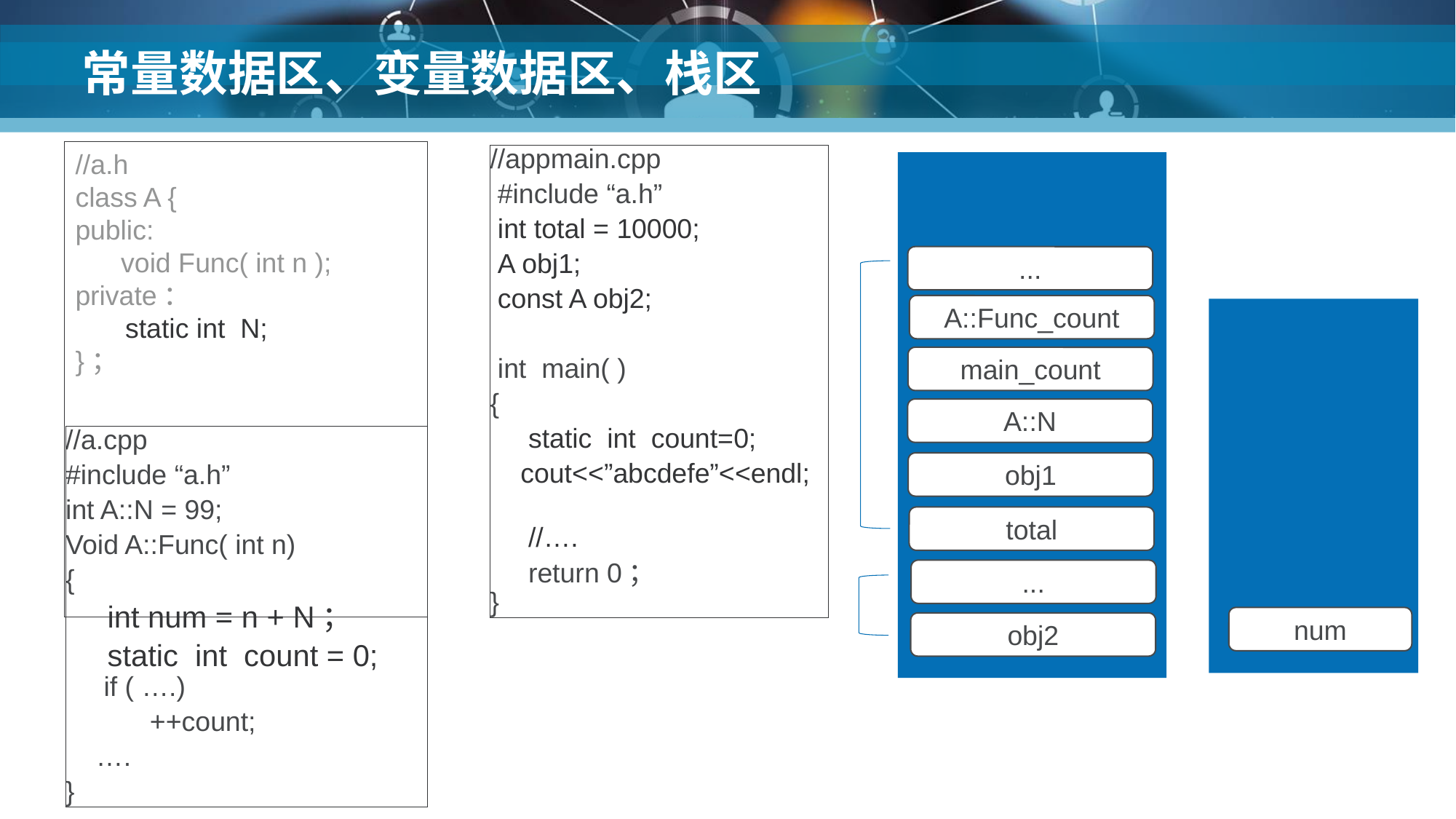

# 常量数据区、变量数据区、栈区
//a.h
class A {
public:
      void Func( int n );
private：
       static int  N;
}；
//appmain.cpp
 #include “a.h”
 int total = 10000;
 A obj1;
 const A obj2;

 int  main( )
{
     static  int  count=0;
    cout<<”abcdefe”<<endl;
     //….
     return 0；
}

...

A::Func_count

main_count
A::N
//a.cpp
#include “a.h”
int A::N = 99;
Void A::Func( int n)
{
     int num = n + N；
     static  int  count = 0;
     if ( ….)
           ++count;
    ….
}
obj1
total
...

num
obj2